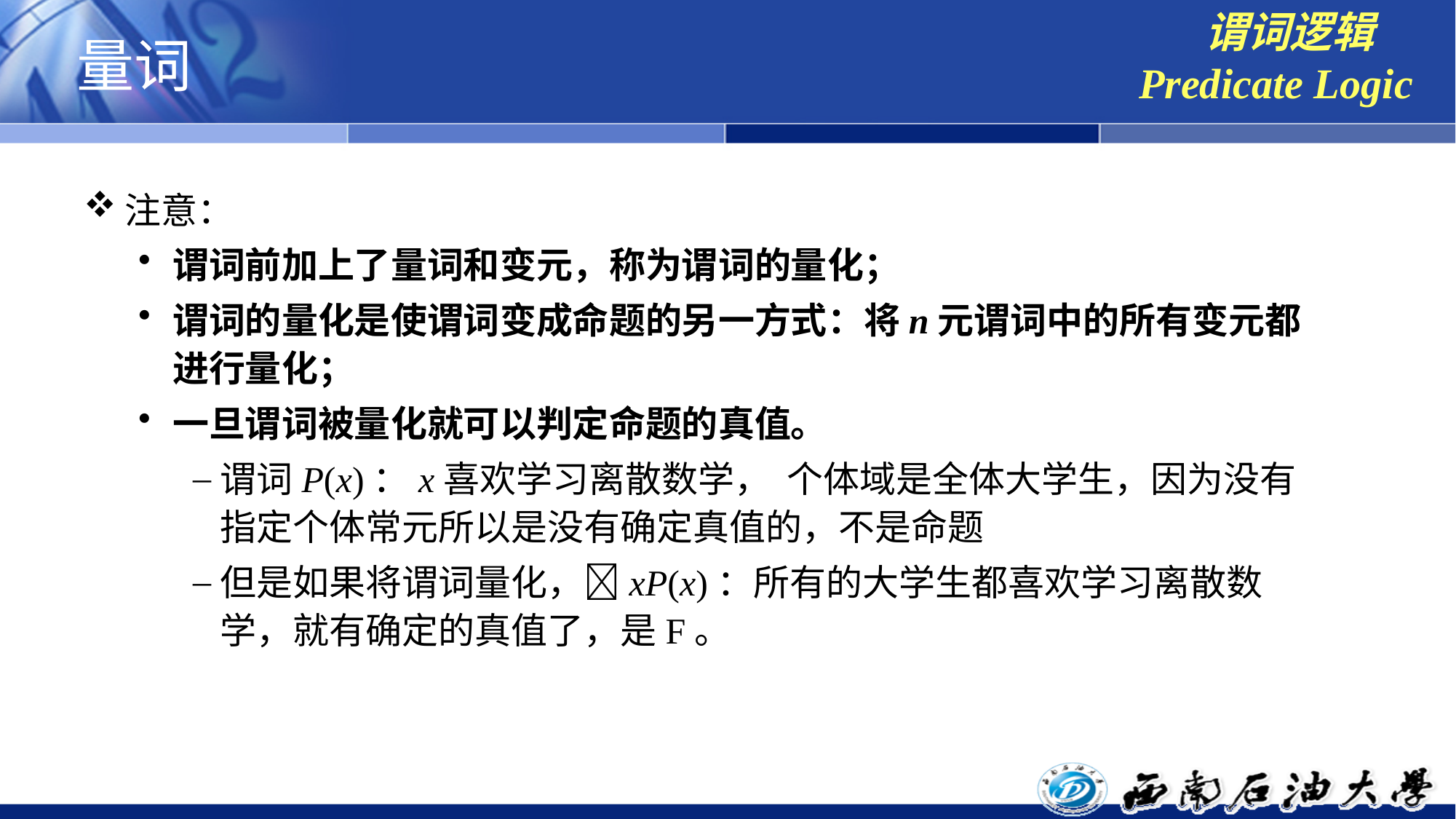

谓词逻辑
Predicate Logic
量词
注意：
谓词前加上了量词和变元，称为谓词的量化；
谓词的量化是使谓词变成命题的另一方式：将n元谓词中的所有变元都进行量化；
一旦谓词被量化就可以判定命题的真值。
谓词P(x)：x喜欢学习离散数学，  个体域是全体大学生，因为没有指定个体常元所以是没有确定真值的，不是命题
但是如果将谓词量化，∀xP(x)：所有的大学生都喜欢学习离散数学，就有确定的真值了，是F。